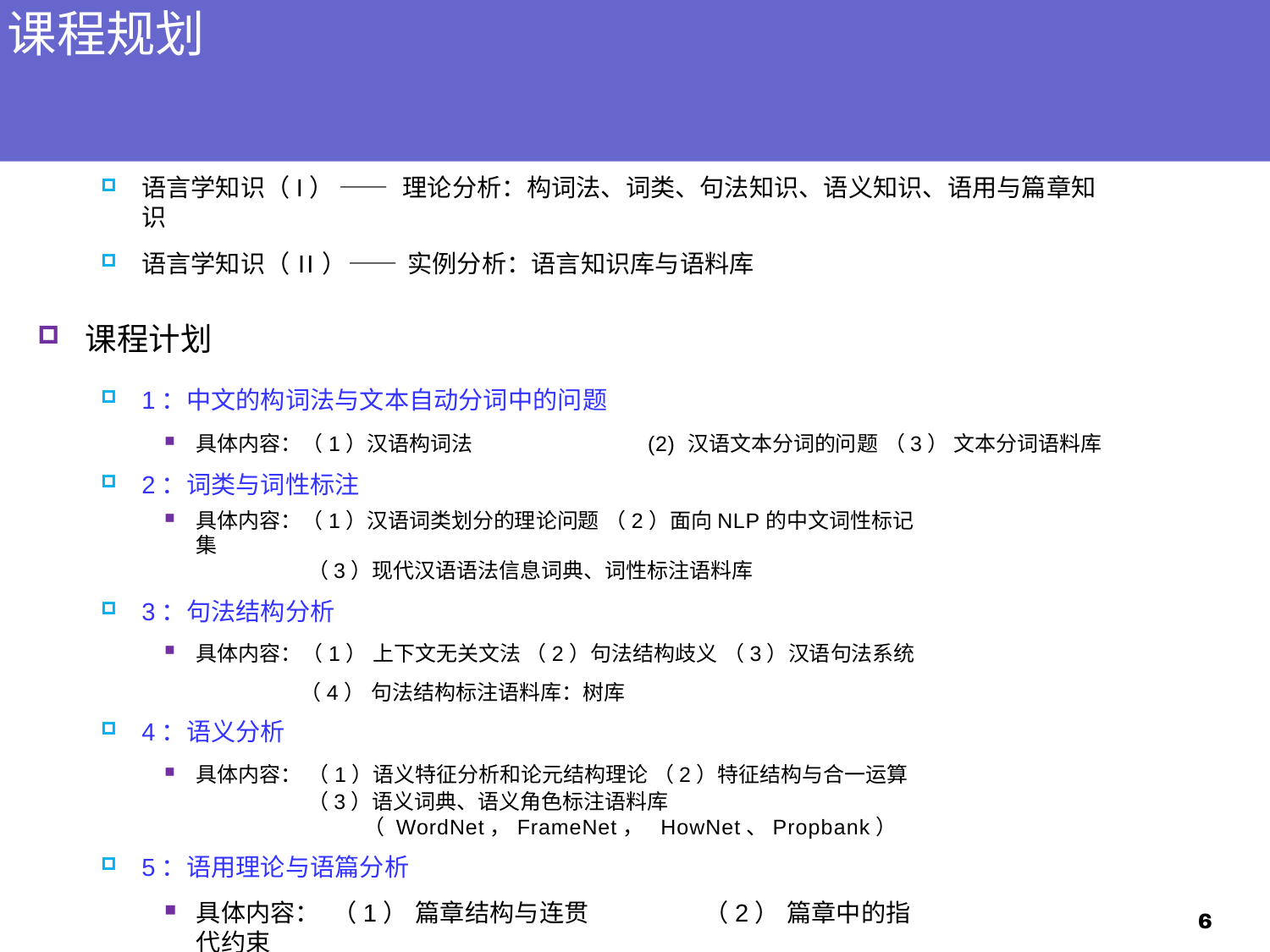

# 课程规划
NLP的语言知识 (6 weeks)
语言学知识（I） —— 理论分析：构词法、词类、句法知识、语义知识、语用与篇章知识
语言学知识（II）—— 实例分析：语言知识库与语料库

课程计划
1：中文的构词法与文本自动分词中的问题
具体内容：（1）汉语构词法	(2) 汉语文本分词的问题 （3） 文本分词语料库
2：词类与词性标注
具体内容：（1）汉语词类划分的理论问题 （2）面向NLP的中文词性标记集
（3）现代汉语语法信息词典、词性标注语料库
3：句法结构分析
具体内容：（1） 上下文无关文法 （2）句法结构歧义 （3）汉语句法系统
（4） 句法结构标注语料库：树库
4：语义分析
具体内容： （1）语义特征分析和论元结构理论 （2）特征结构与合一运算
（3）语义词典、语义角色标注语料库（ WordNet，FrameNet，  HowNet、Propbank）
5：语用理论与语篇分析
具体内容：  （1） 篇章结构与连贯	（2） 篇章中的指代约束
（3） 语篇标注语料库
6